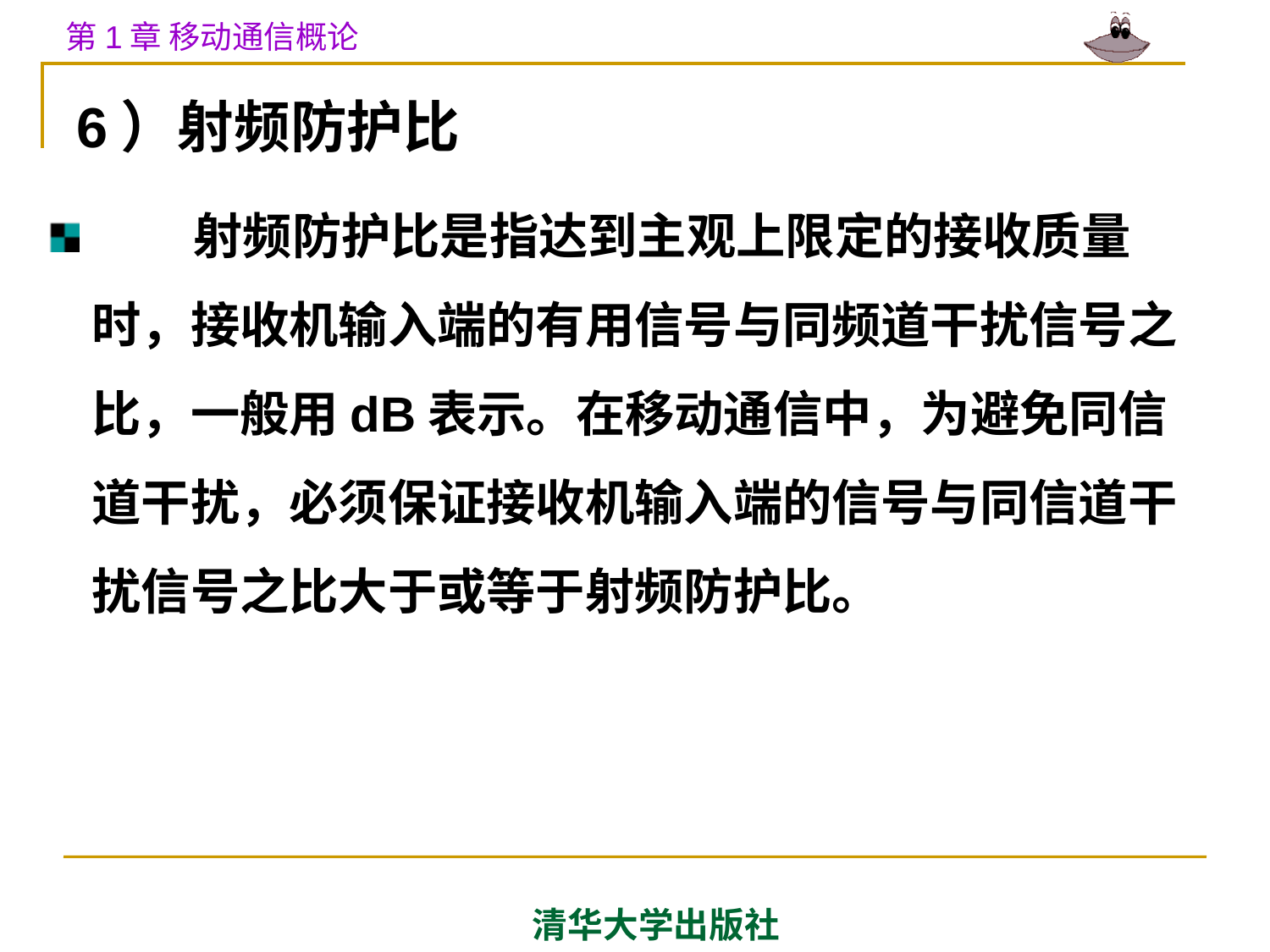

# 6）射频防护比
        射频防护比是指达到主观上限定的接收质量时，接收机输入端的有用信号与同频道干扰信号之比，一般用dB表示。在移动通信中，为避免同信道干扰，必须保证接收机输入端的信号与同信道干扰信号之比大于或等于射频防护比。